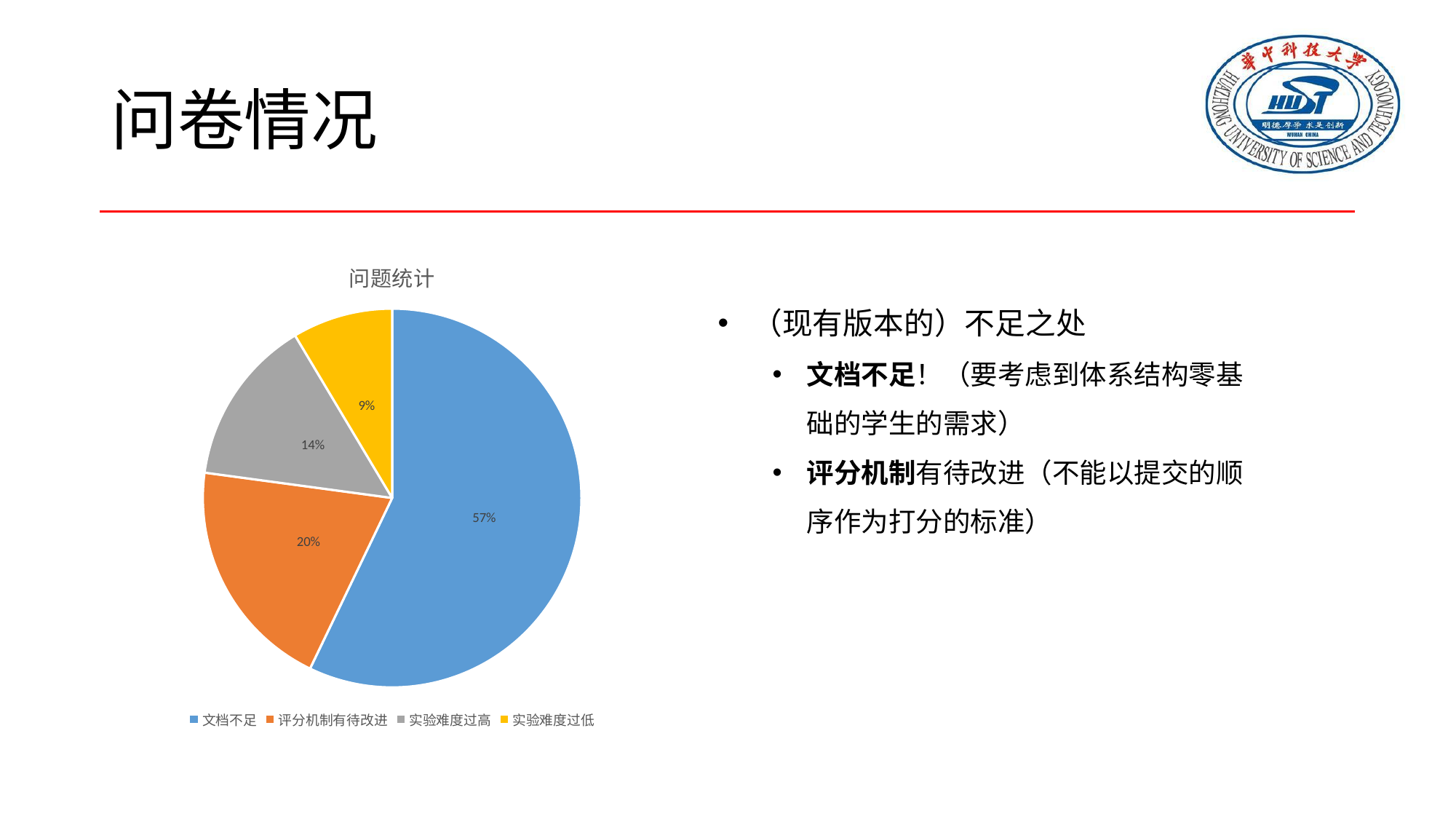

# 问卷情况

### Chart: 问题统计

| Category |  |
|---|---|
| 文档不足 | 20.0 |
| 评分机制有待改进 | 7.0 |
| 实验难度过高 | 5.0 |
| 实验难度过低 | 3.0 |
（现有版本的）不足之处
文档不足！（要考虑到体系结构零基础的学生的需求）
评分机制有待改进（不能以提交的顺序作为打分的标准）